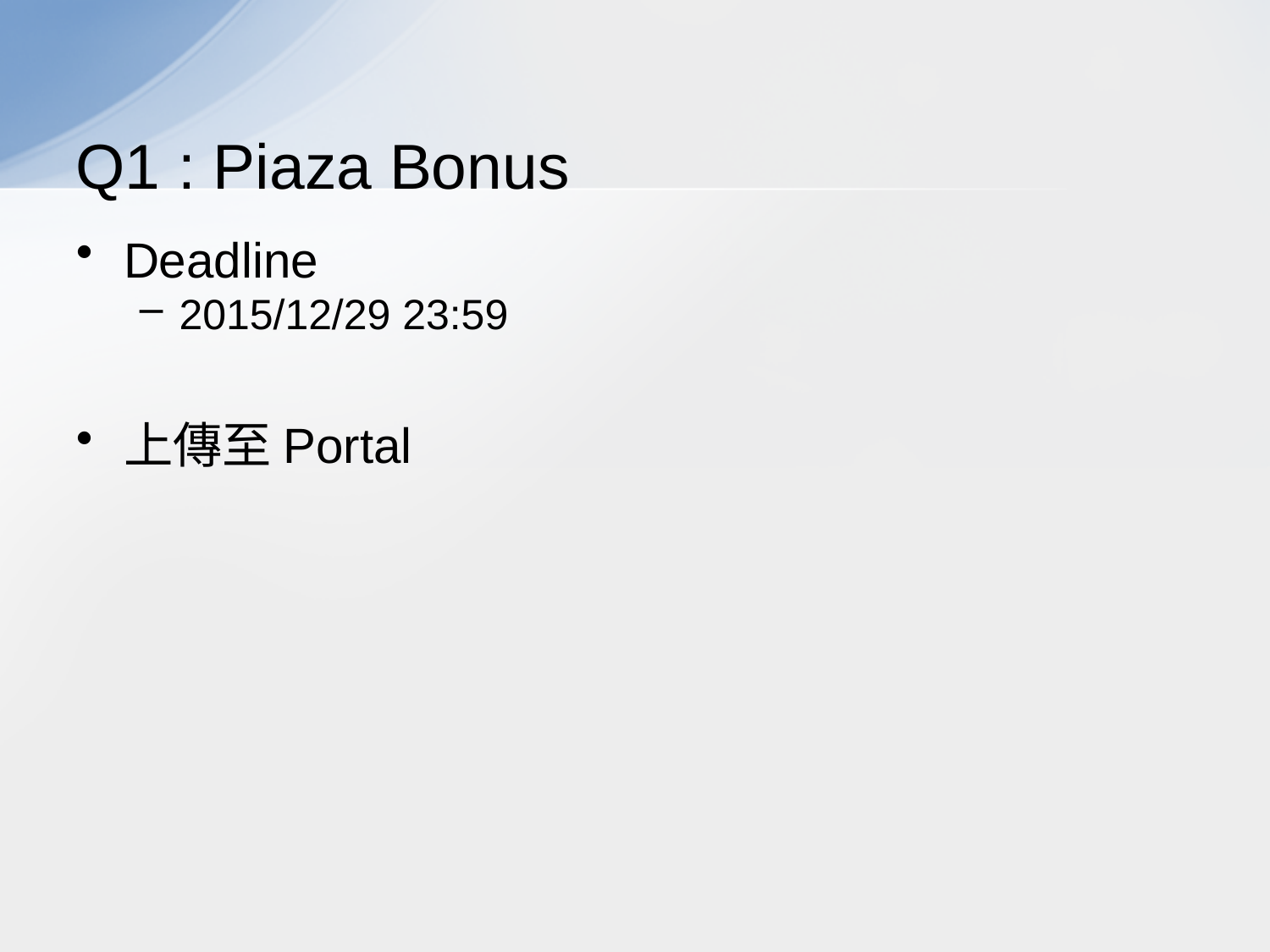

# Q1 : Piaza Bonus
Deadline
2015/12/29 23:59

上傳至Portal